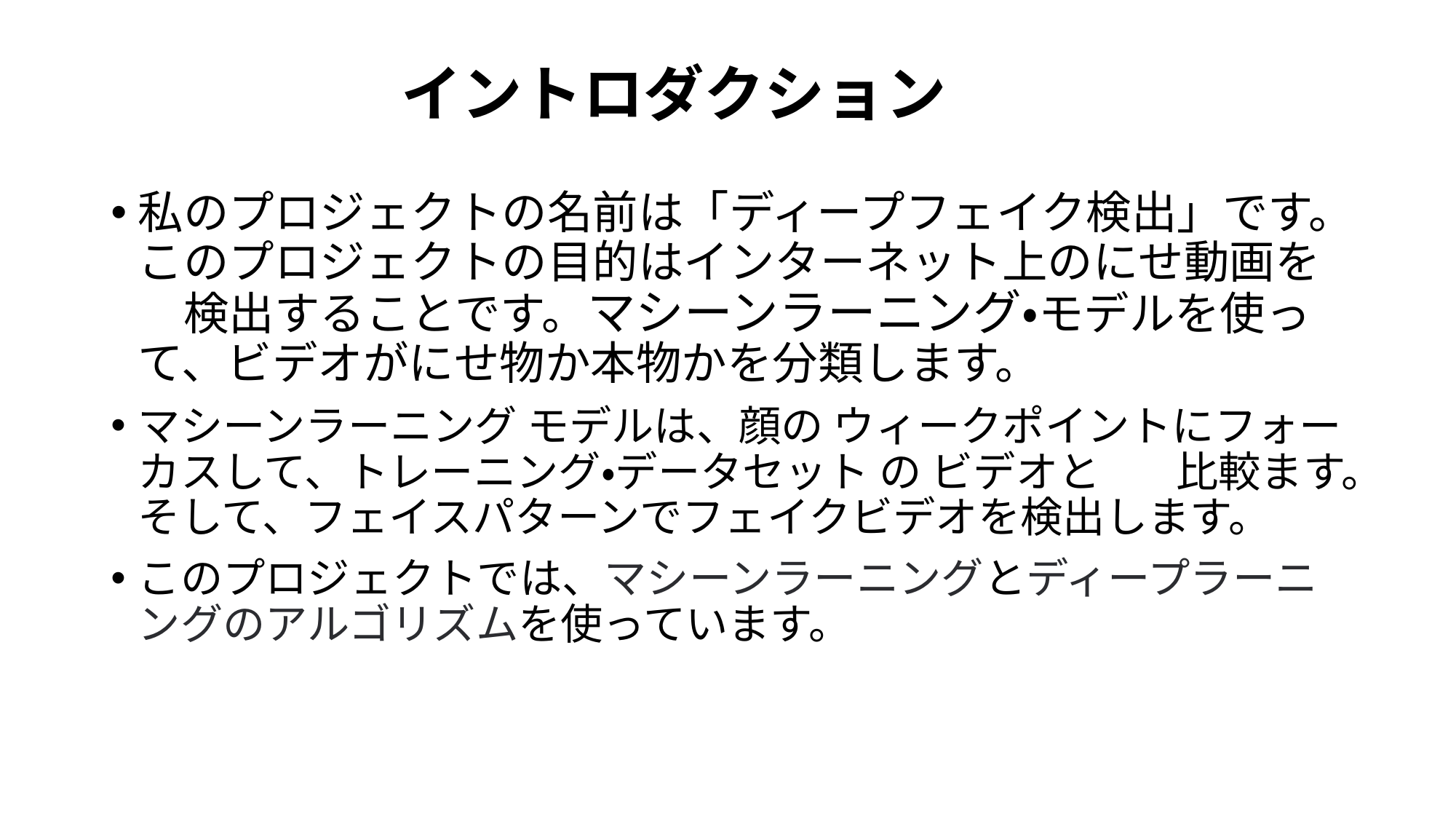

# イントロダクション
私のプロジェクトの名前は「ディープフェイク検出」です。このプロジェクトの目的はインターネット上のにせ動画を　検出することです。マシーンラーニング・モデルを使って、ビデオがにせ物か本物かを分類します。
マシーンラーニング モデルは、顔の ウィークポイントにフォーカスして、トレーニング・データセット の ビデオと        比較ます。そして、フェイスパターンでフェイクビデオを検出します。
このプロジェクトでは、マシーンラーニングとディープラーニングのアルゴリズムを使っています。